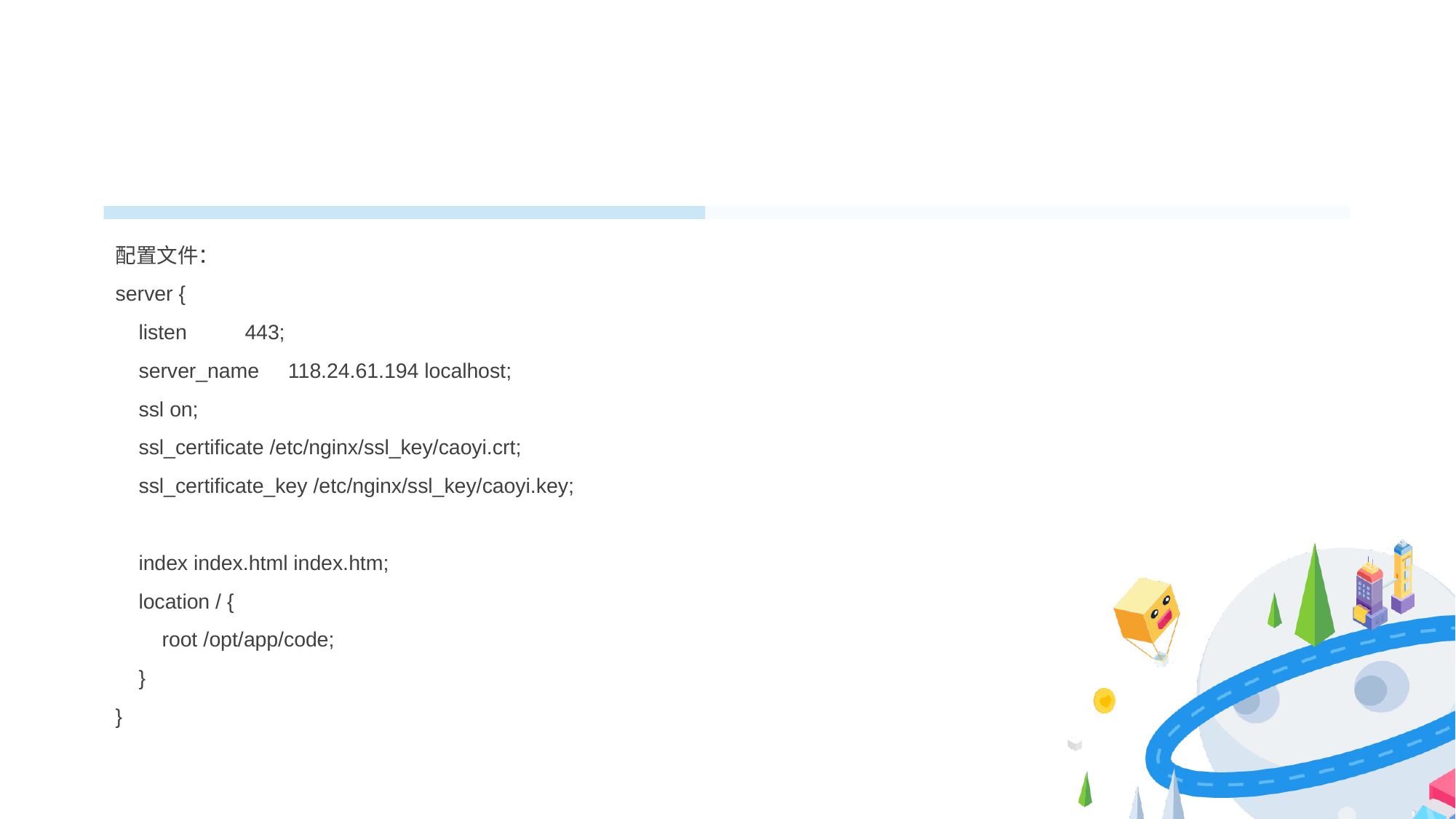

#
配置文件：
server {
    listen          443;
    server_name     118.24.61.194 localhost;
    ssl on;
    ssl_certificate /etc/nginx/ssl_key/caoyi.crt;
    ssl_certificate_key /etc/nginx/ssl_key/caoyi.key;

    index index.html index.htm;
    location / {
        root /opt/app/code;
    }
}